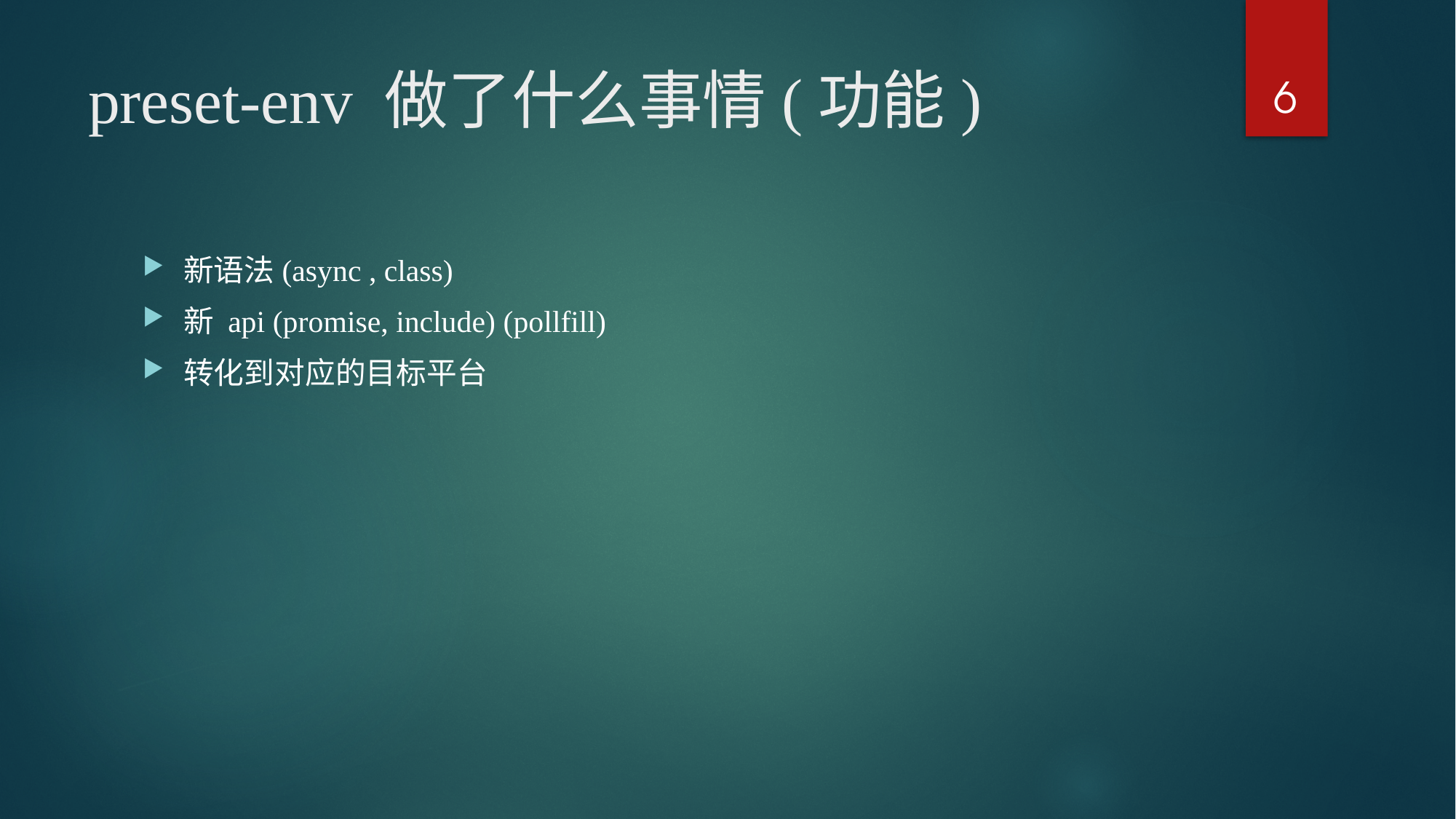

6
# preset-env 做了什么事情(功能)
新语法(async , class)
新 api (promise, include) (pollfill)
转化到对应的目标平台